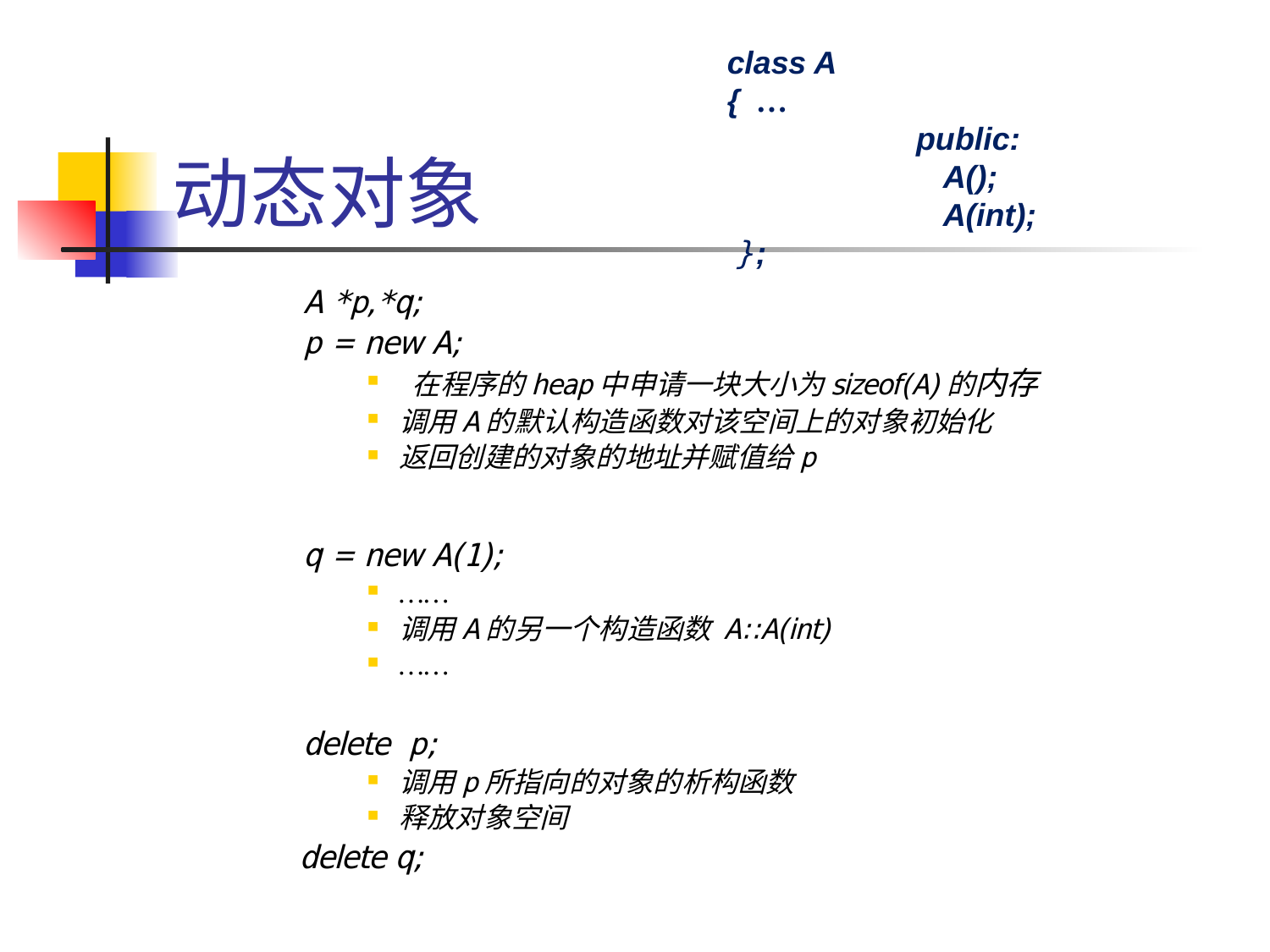

class A
{  …
	       public:
	          A();
	          A(int);
 };

# 动态对象
A *p,*q;
p = new A;
 在程序的heap中申请一块大小为sizeof(A)的内存
调用A的默认构造函数对该空间上的对象初始化
返回创建的对象的地址并赋值给p

q = new A(1);
……
调用A的另一个构造函数 A::A(int)
……

delete  p;
调用p所指向的对象的析构函数
释放对象空间
	  delete q;